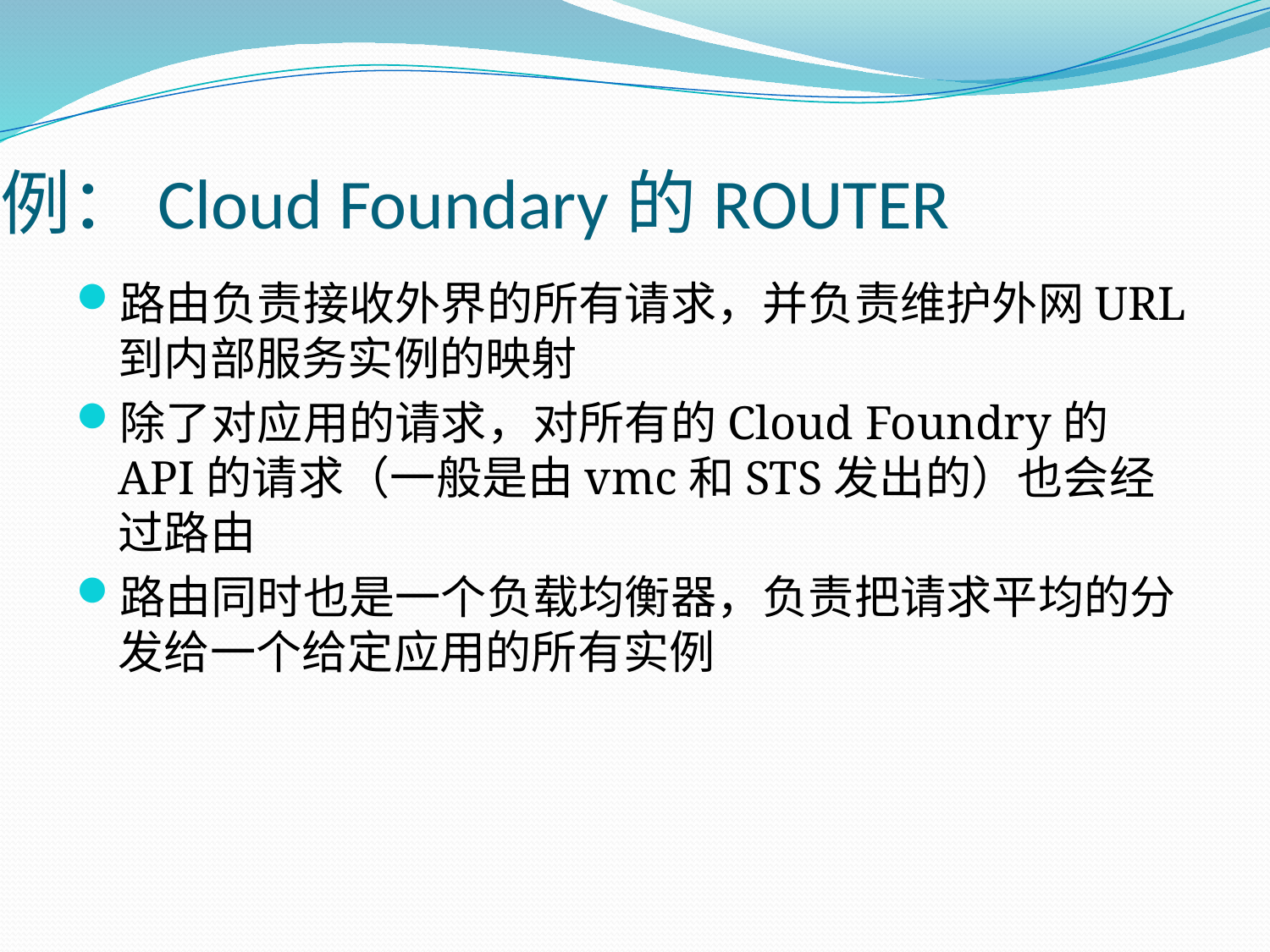

# 例：Cloud Foundary的ROUTER
路由负责接收外界的所有请求，并负责维护外网URL到内部服务实例的映射
除了对应用的请求，对所有的Cloud Foundry的API的请求（一般是由vmc和STS发出的）也会经过路由
路由同时也是一个负载均衡器，负责把请求平均的分发给一个给定应用的所有实例